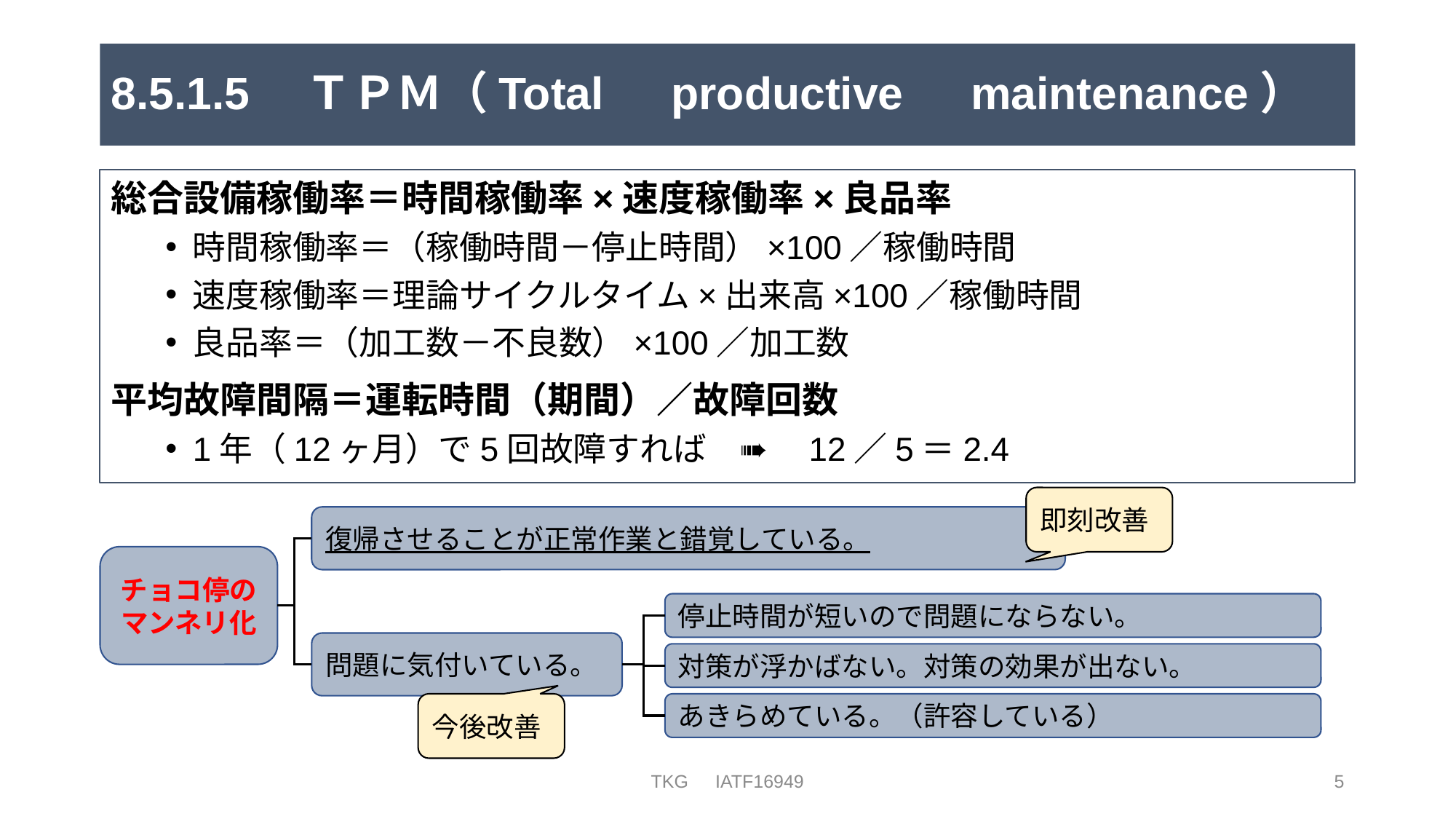

# 8.5.1.5　ＴＰＭ（Total　productive　maintenance）
総合設備稼働率＝時間稼働率×速度稼働率×良品率
時間稼働率＝（稼働時間－停止時間）×100／稼働時間
速度稼働率＝理論サイクルタイム×出来高×100／稼働時間
良品率＝（加工数－不良数）×100／加工数
平均故障間隔＝運転時間（期間）／故障回数
1年（12ヶ月）で5回故障すれば　➠　12／5＝2.4
即刻改善
復帰させることが正常作業と錯覚している。
チョコ停のマンネリ化
停止時間が短いので問題にならない。
問題に気付いている。
対策が浮かばない。対策の効果が出ない。
今後改善
あきらめている。（許容している）
TKG　IATF16949
5